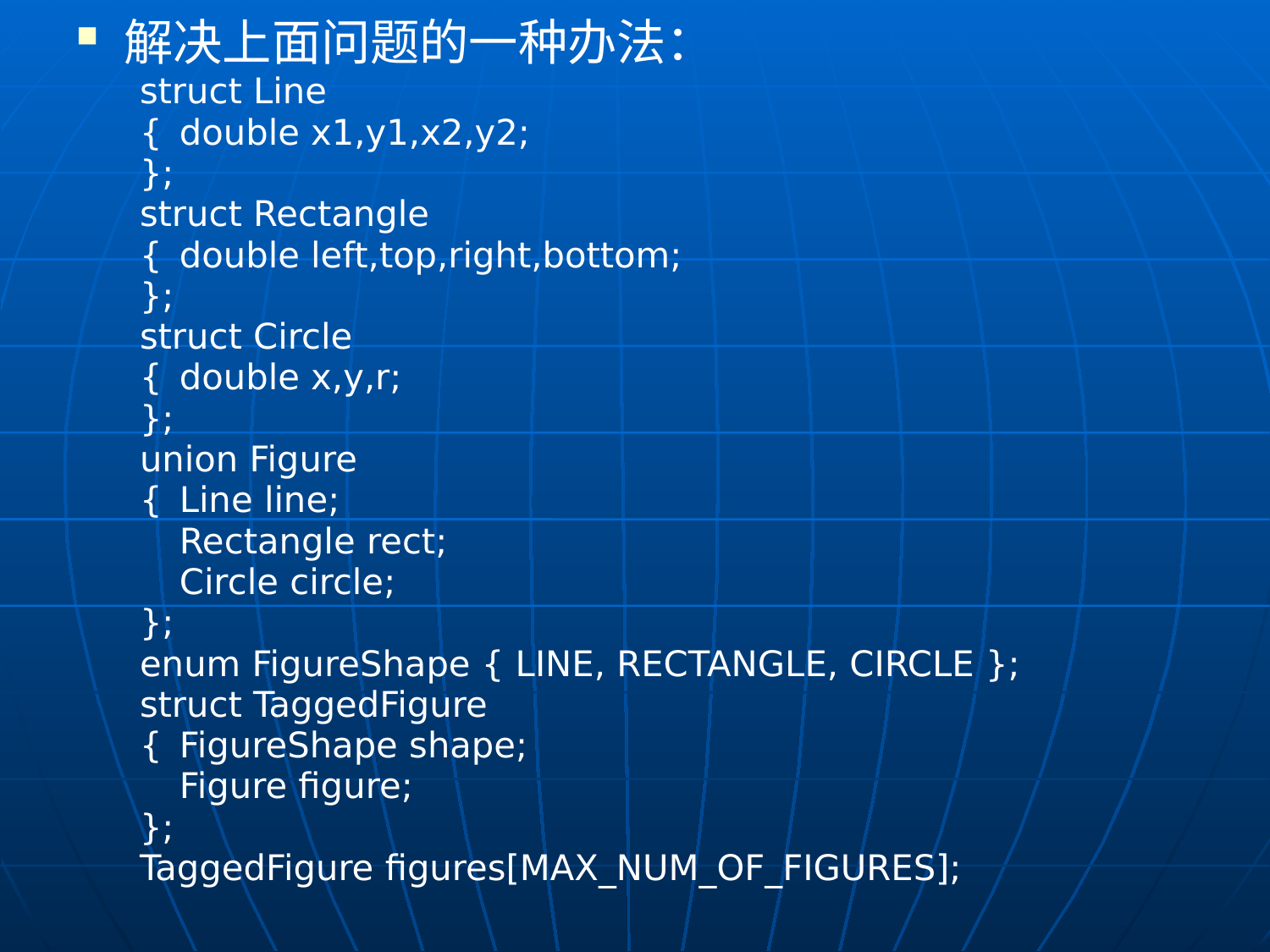

解决上面问题的一种办法：
struct Line
{	double x1,y1,x2,y2;
};
struct Rectangle
{	double left,top,right,bottom;
};
struct Circle
{	double x,y,r;
};
union Figure
{	Line line;
	Rectangle rect;
	Circle circle;
};
enum FigureShape { LINE, RECTANGLE, CIRCLE };
struct TaggedFigure
{	FigureShape shape;
	Figure figure;
};
TaggedFigure figures[MAX_NUM_OF_FIGURES];